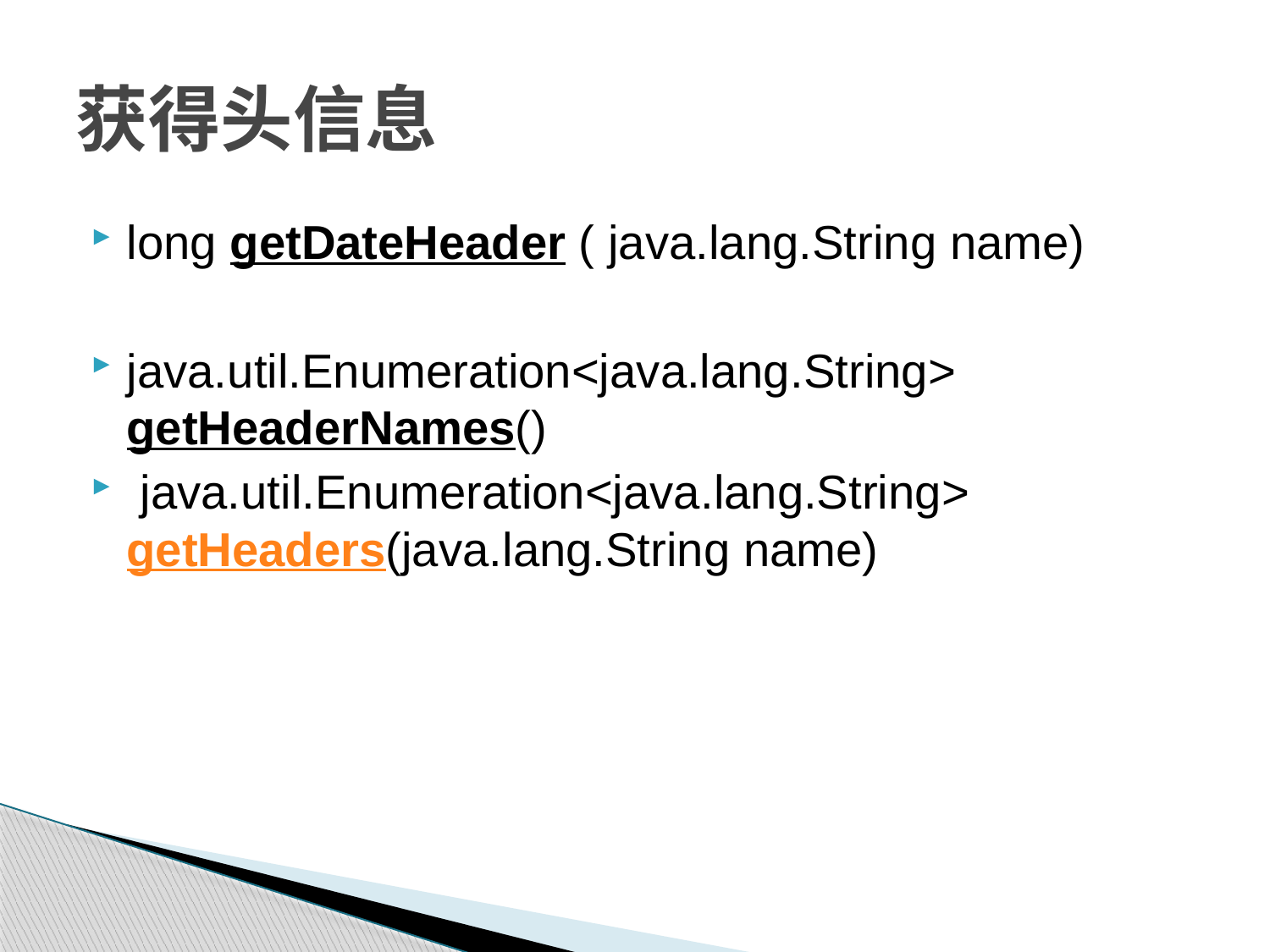

# 获得头信息
long getDateHeader ( java.lang.String name)

java.util.Enumeration<java.lang.String> getHeaderNames()
 java.util.Enumeration<java.lang.String> getHeaders(java.lang.String name)